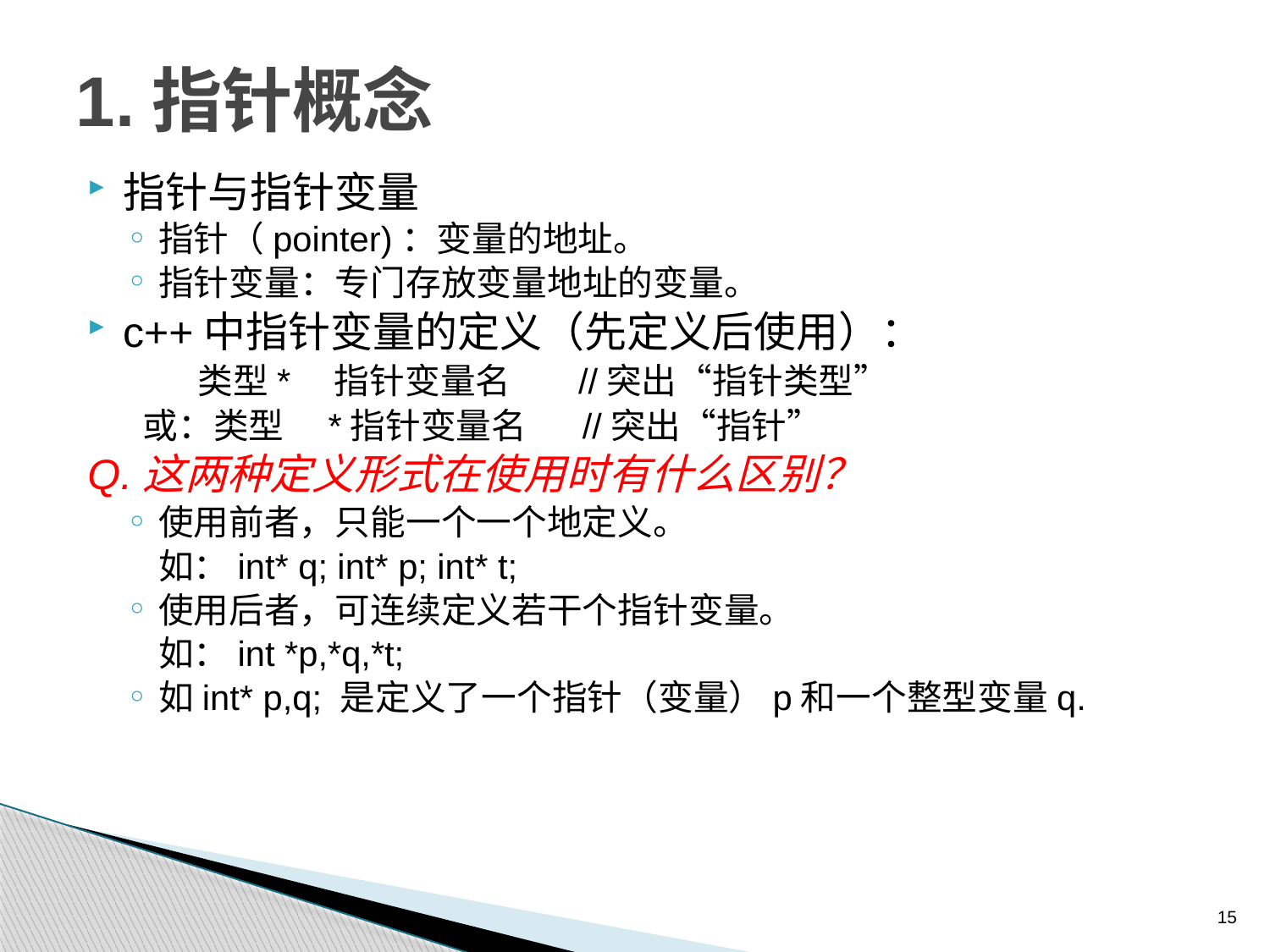

# 1.指针概念
指针与指针变量
指针（pointer)：变量的地址。
指针变量：专门存放变量地址的变量。
c++中指针变量的定义（先定义后使用）：
             类型*　指针变量名　   //突出“指针类型”
      或：类型　*指针变量名      //突出“指针”
Q.这两种定义形式在使用时有什么区别？
使用前者，只能一个一个地定义。
	如：int* q; int* p; int* t;
使用后者，可连续定义若干个指针变量。
	如：int *p,*q,*t;
如int* p,q; 是定义了一个指针（变量）p和一个整型变量q.

15